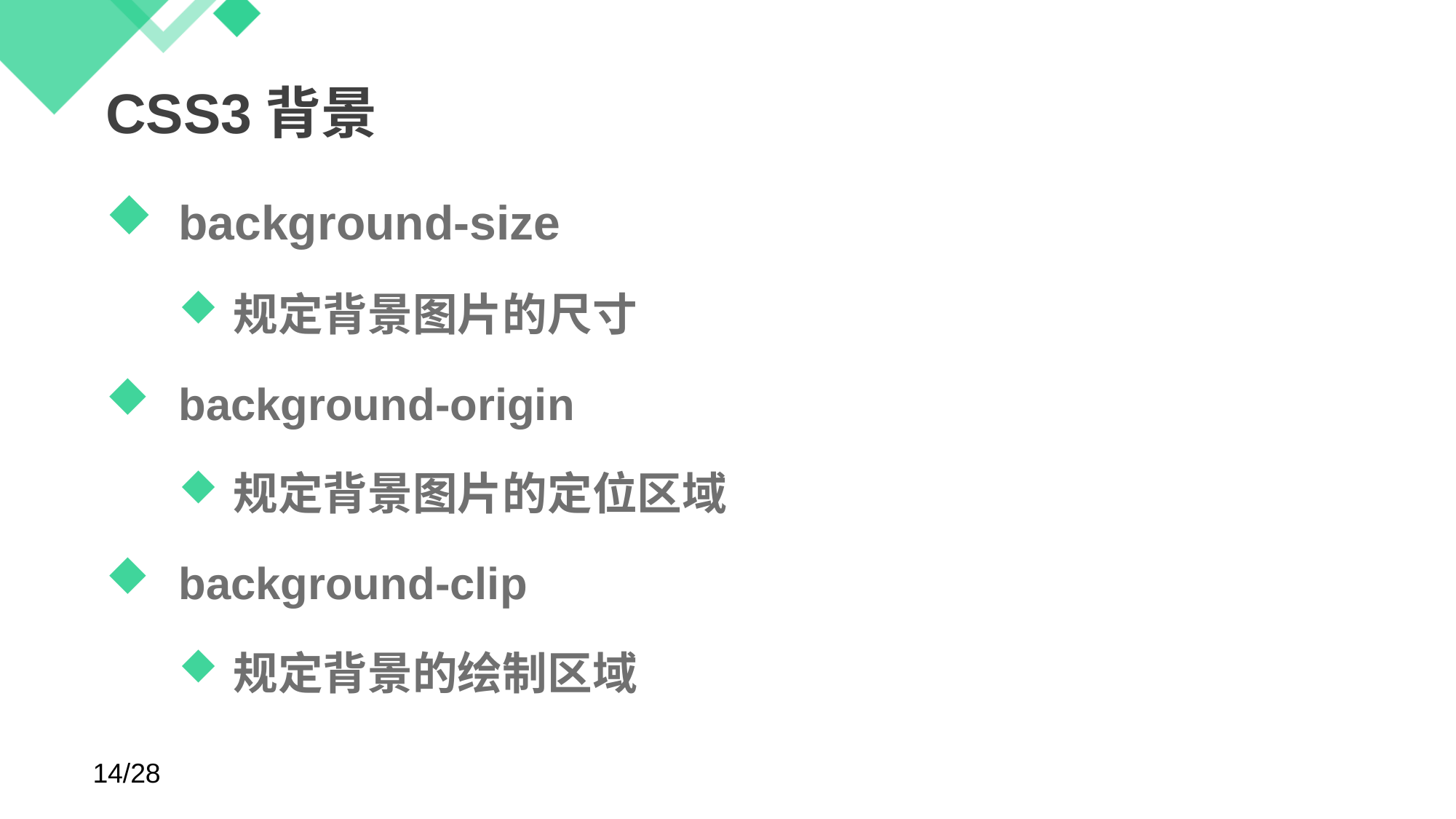

# CSS3背景
background-size
规定背景图片的尺寸
background-origin
规定背景图片的定位区域
background-clip
规定背景的绘制区域